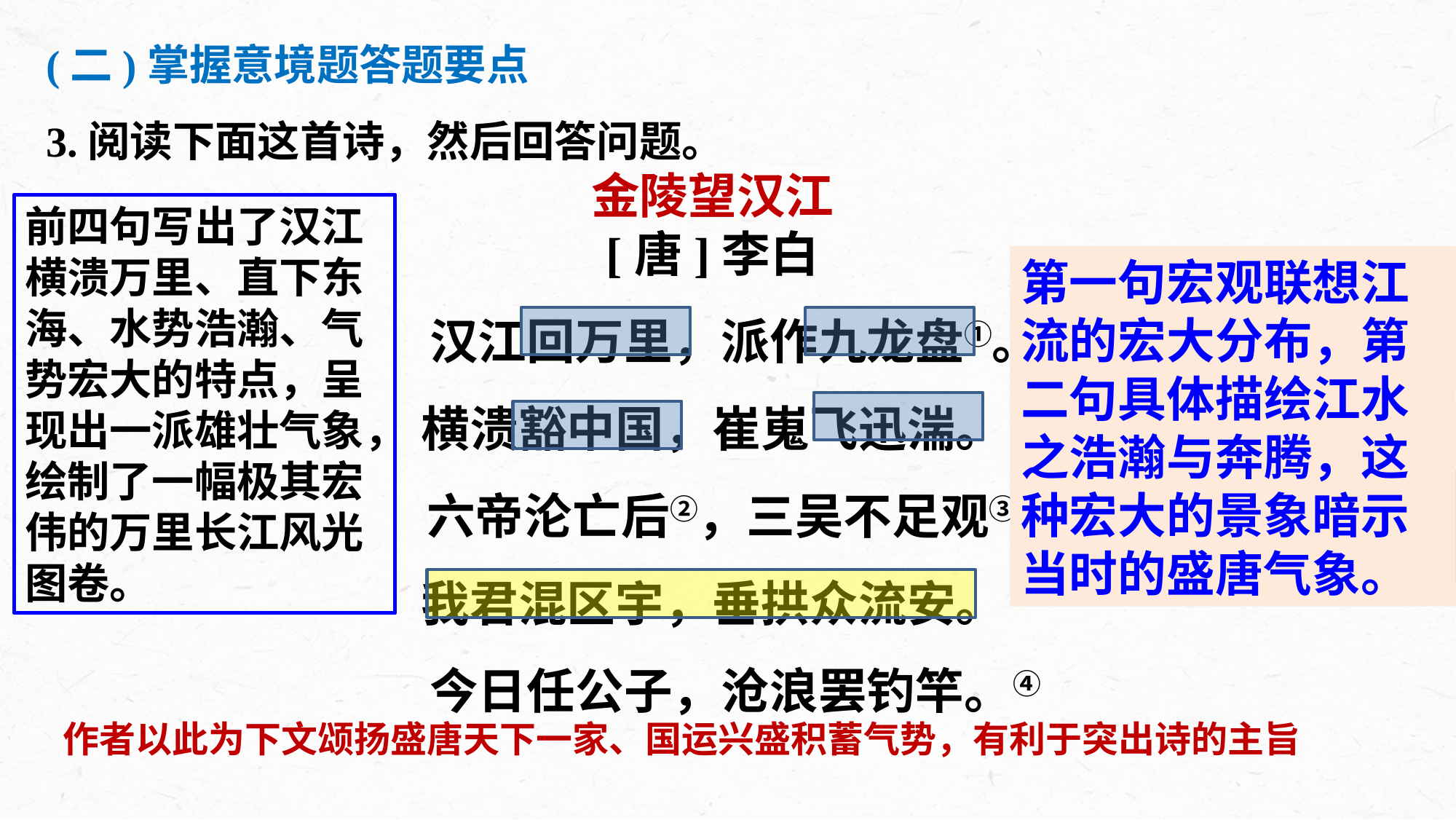

(二)掌握意境题答题要点
3.阅读下面这首诗，然后回答问题。
金陵望汉江
[唐]李白
   汉江回万里，派作九龙盘①。
横溃豁中国，崔嵬飞迅湍。
     六帝沦亡后②，三吴不足观③。
我君混区宇，垂拱众流安。
   今日任公子，沧浪罢钓竿。④
前四句写出了汉江横溃万里、直下东海、水势浩瀚、气势宏大的特点，呈现出一派雄壮气象，绘制了一幅极其宏伟的万里长江风光图卷。
第一句宏观联想江流的宏大分布，第二句具体描绘江水之浩瀚与奔腾，这种宏大的景象暗示当时的盛唐气象。
表现出水势浩瀚、气势博大的特点

写出了江水横流的情景

表现了江水之波涛汹涌迅疾奔流

作者以此为下文颂扬盛唐天下一家、国运兴盛积蓄气势，有利于突出诗的主旨